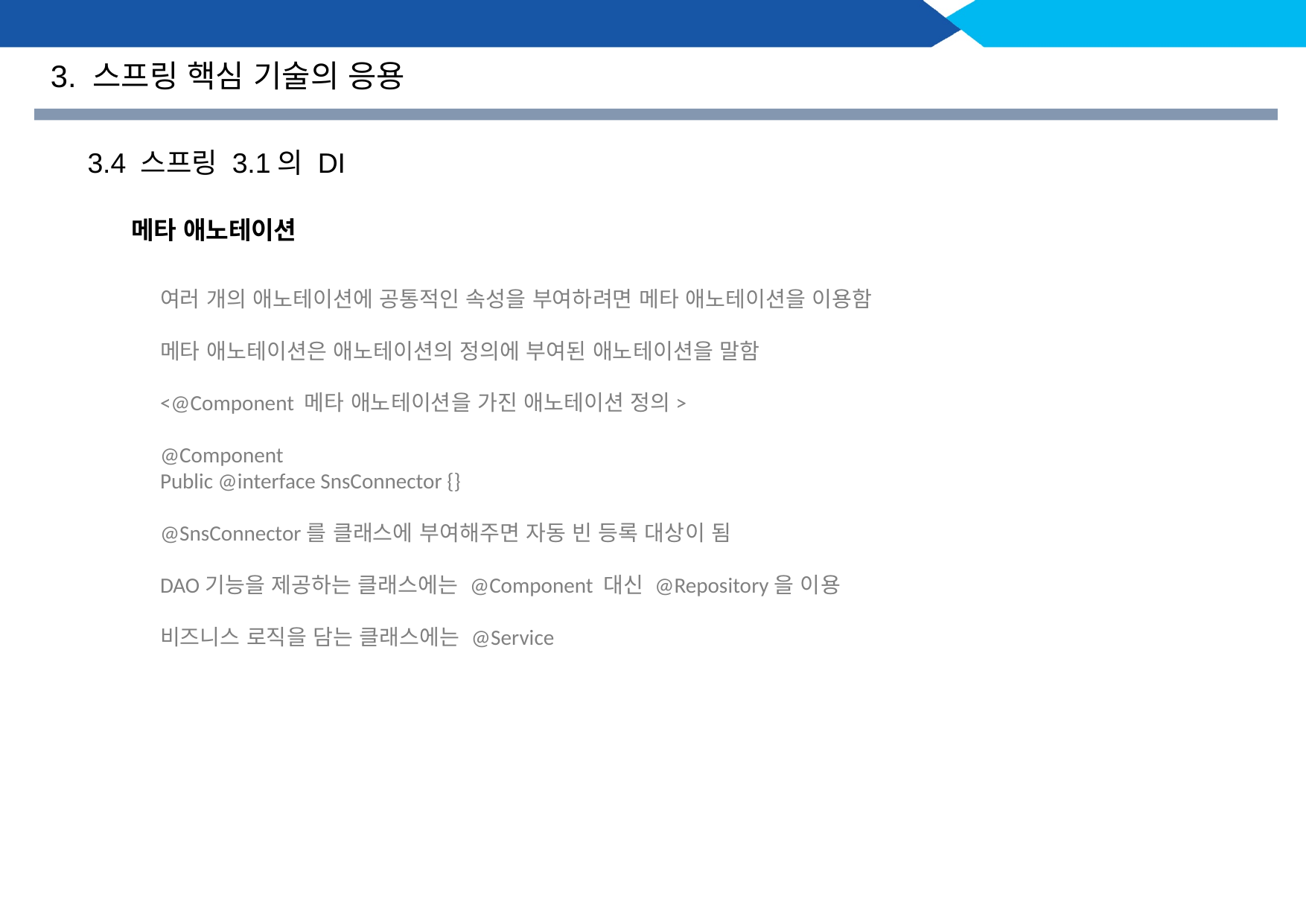

3. 스프링 핵심 기술의 응용
3.4 스프링 3.1의 DI
메타 애노테이션
여러 개의 애노테이션에 공통적인 속성을 부여하려면 메타 애노테이션을 이용함

메타 애노테이션은 애노테이션의 정의에 부여된 애노테이션을 말함

<@Component 메타 애노테이션을 가진 애노테이션 정의>

@Component
Public @interface SnsConnector {}

@SnsConnector를 클래스에 부여해주면 자동 빈 등록 대상이 됨

DAO기능을 제공하는 클래스에는 @Component 대신 @Repository을 이용

비즈니스 로직을 담는 클래스에는 @Service